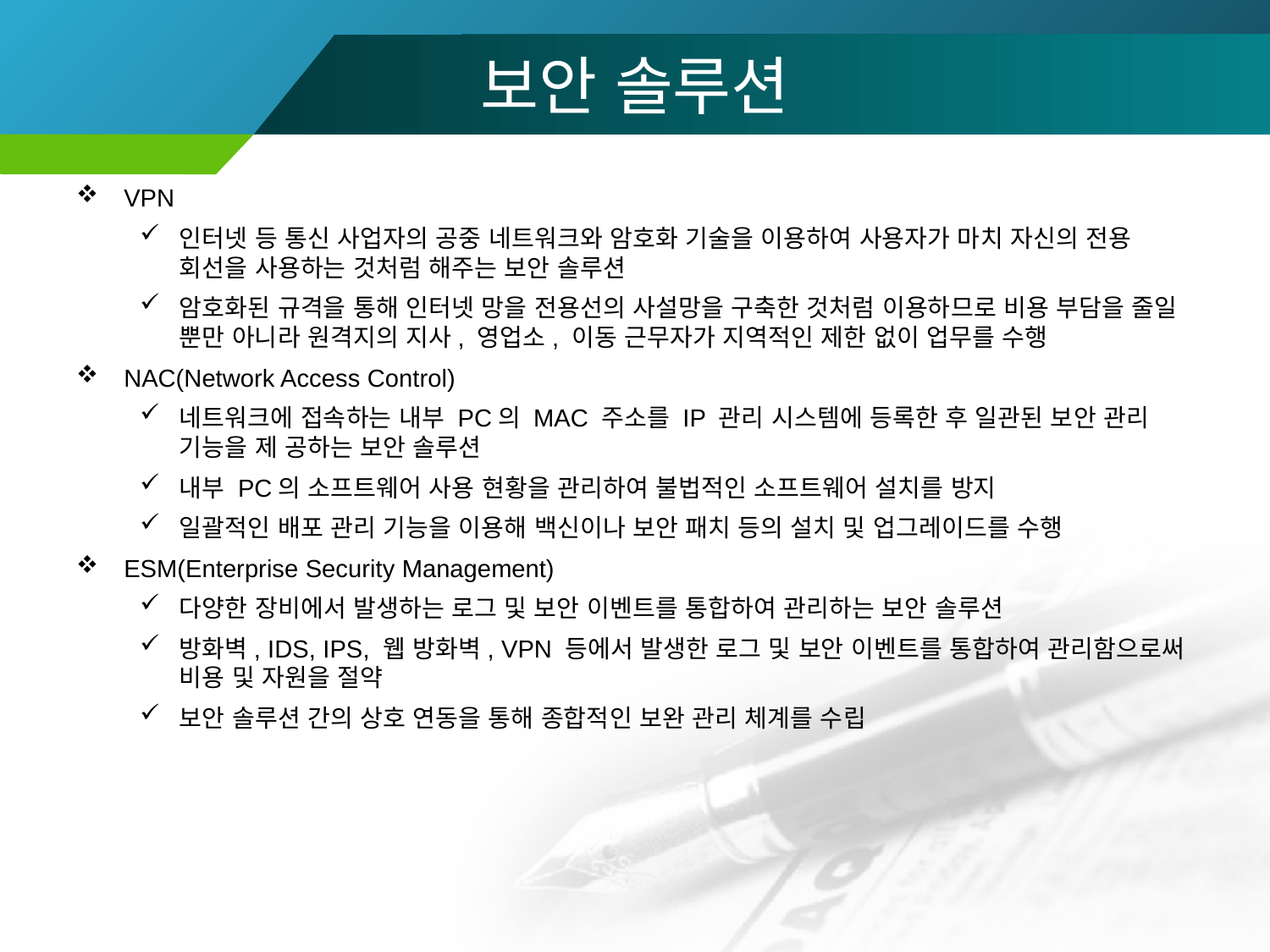

# 보안 솔루션
VPN
인터넷 등 통신 사업자의 공중 네트워크와 암호화 기술을 이용하여 사용자가 마치 자신의 전용 회선을 사용하는 것처럼 해주는 보안 솔루션
암호화된 규격을 통해 인터넷 망을 전용선의 사설망을 구축한 것처럼 이용하므로 비용 부담을 줄일 뿐만 아니라 원격지의 지사, 영업소, 이동 근무자가 지역적인 제한 없이 업무를 수행
NAC(Network Access Control)
네트워크에 접속하는 내부 PC의 MAC 주소를 IP 관리 시스템에 등록한 후 일관된 보안 관리 기능을 제 공하는 보안 솔루션
내부 PC의 소프트웨어 사용 현황을 관리하여 불법적인 소프트웨어 설치를 방지
일괄적인 배포 관리 기능을 이용해 백신이나 보안 패치 등의 설치 및 업그레이드를 수행
ESM(Enterprise Security Management)
다양한 장비에서 발생하는 로그 및 보안 이벤트를 통합하여 관리하는 보안 솔루션
방화벽, IDS, IPS, 웹 방화벽, VPN 등에서 발생한 로그 및 보안 이벤트를 통합하여 관리함으로써 비용 및 자원을 절약
보안 솔루션 간의 상호 연동을 통해 종합적인 보완 관리 체계를 수립